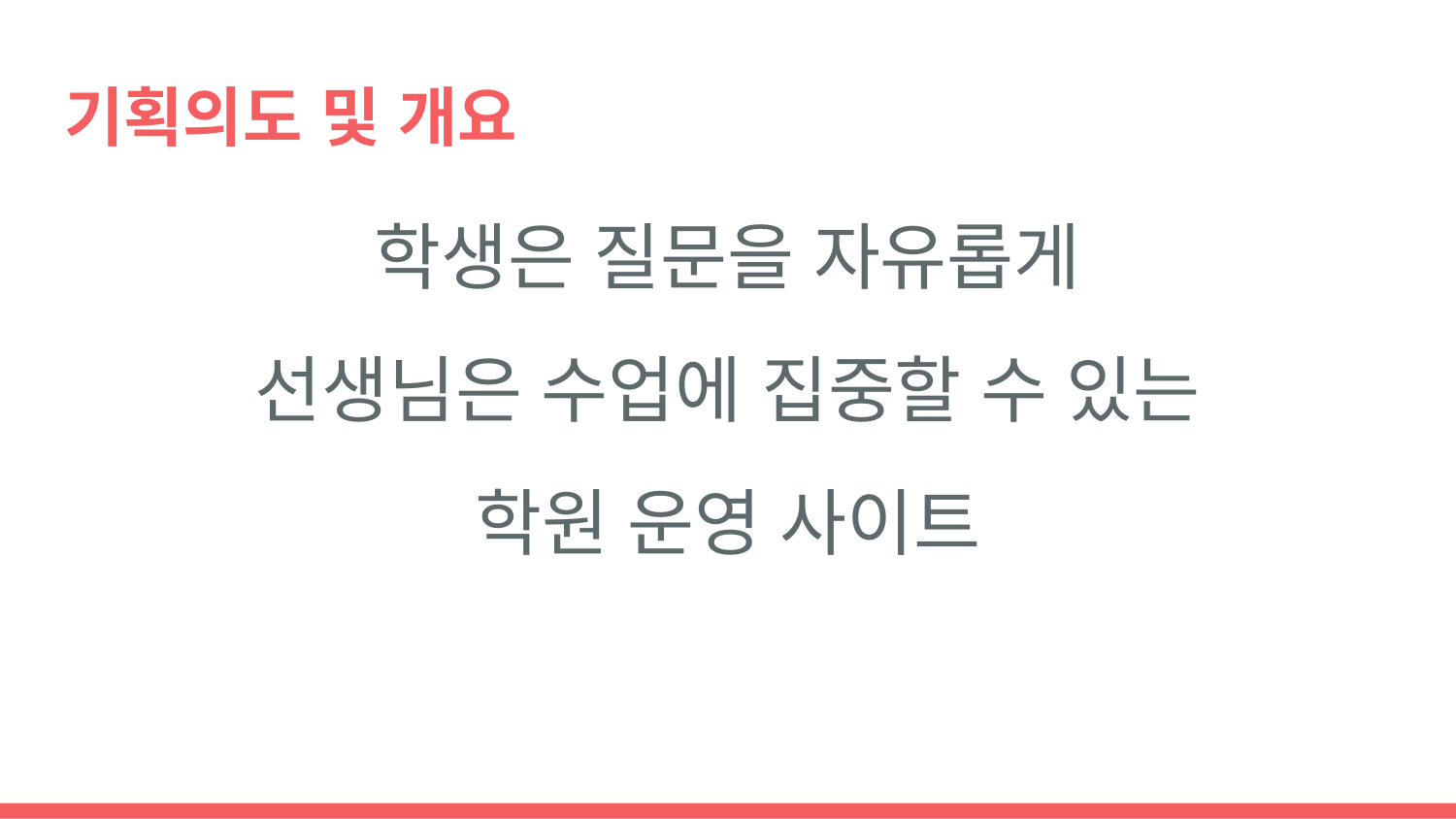

# 기획의도 및 개요
학생은 질문을 자유롭게
선생님은 수업에 집중할 수 있는
학원 운영 사이트